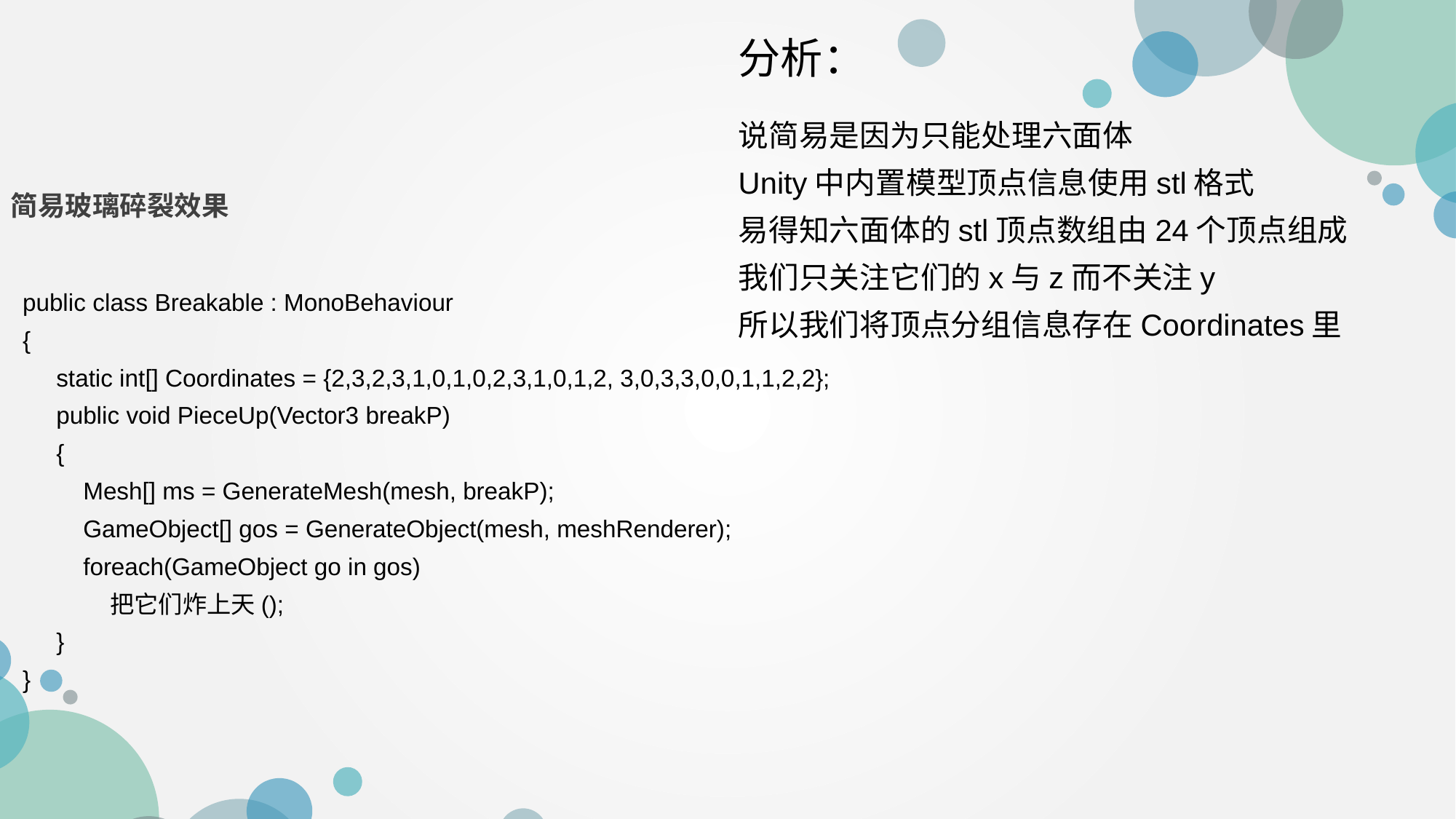

分析：
说简易是因为只能处理六面体
Unity中内置模型顶点信息使用stl格式
易得知六面体的stl顶点数组由24个顶点组成
我们只关注它们的x与z而不关注y
所以我们将顶点分组信息存在Coordinates里
简易玻璃碎裂效果
public class Breakable : MonoBehaviour
{
     static int[] Coordinates = {2,3,2,3,1,0,1,0,2,3,1,0,1,2, 3,0,3,3,0,0,1,1,2,2};
     public void PieceUp(Vector3 breakP)
     {
         Mesh[] ms = GenerateMesh(mesh, breakP);
         GameObject[] gos = GenerateObject(mesh, meshRenderer);
         foreach(GameObject go in gos)
               把它们炸上天();
     }
}